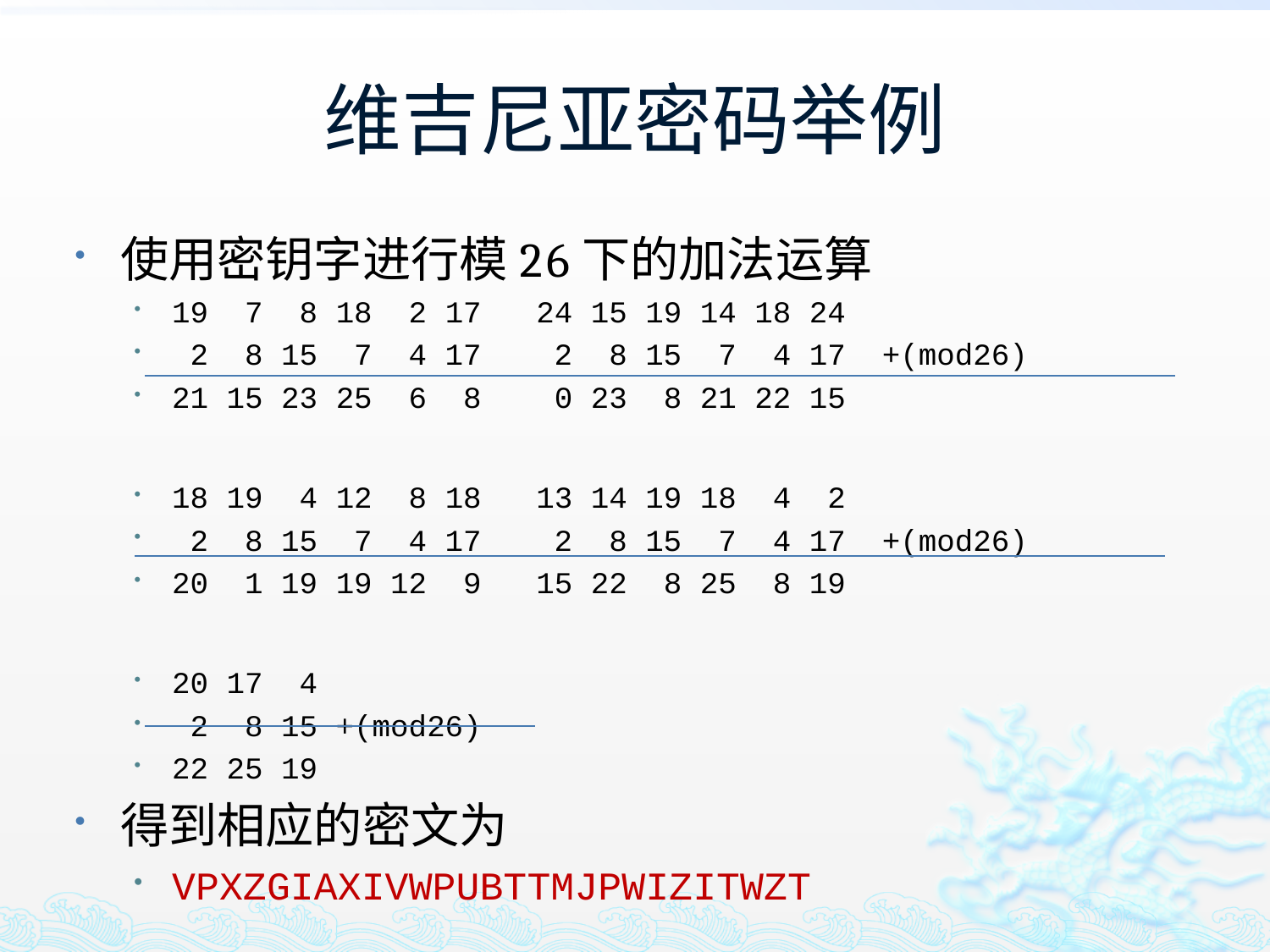

# 维吉尼亚密码举例
使用密钥字进行模26下的加法运算
19  7  8 18  2 17   24 15 19 14 18 24
 2  8 15  7  4 17    2  8 15  7  4 17  +(mod26)
21 15 23 25  6  8    0 23  8 21 22 15

18 19  4 12  8 18   13 14 19 18  4  2
 2  8 15  7  4 17    2  8 15  7  4 17  +(mod26)
20  1 19 19 12  9   15 22  8 25  8 19

20 17  4
 2  8 15 +(mod26)
22 25 19
得到相应的密文为
VPXZGIAXIVWPUBTTMJPWIZITWZT